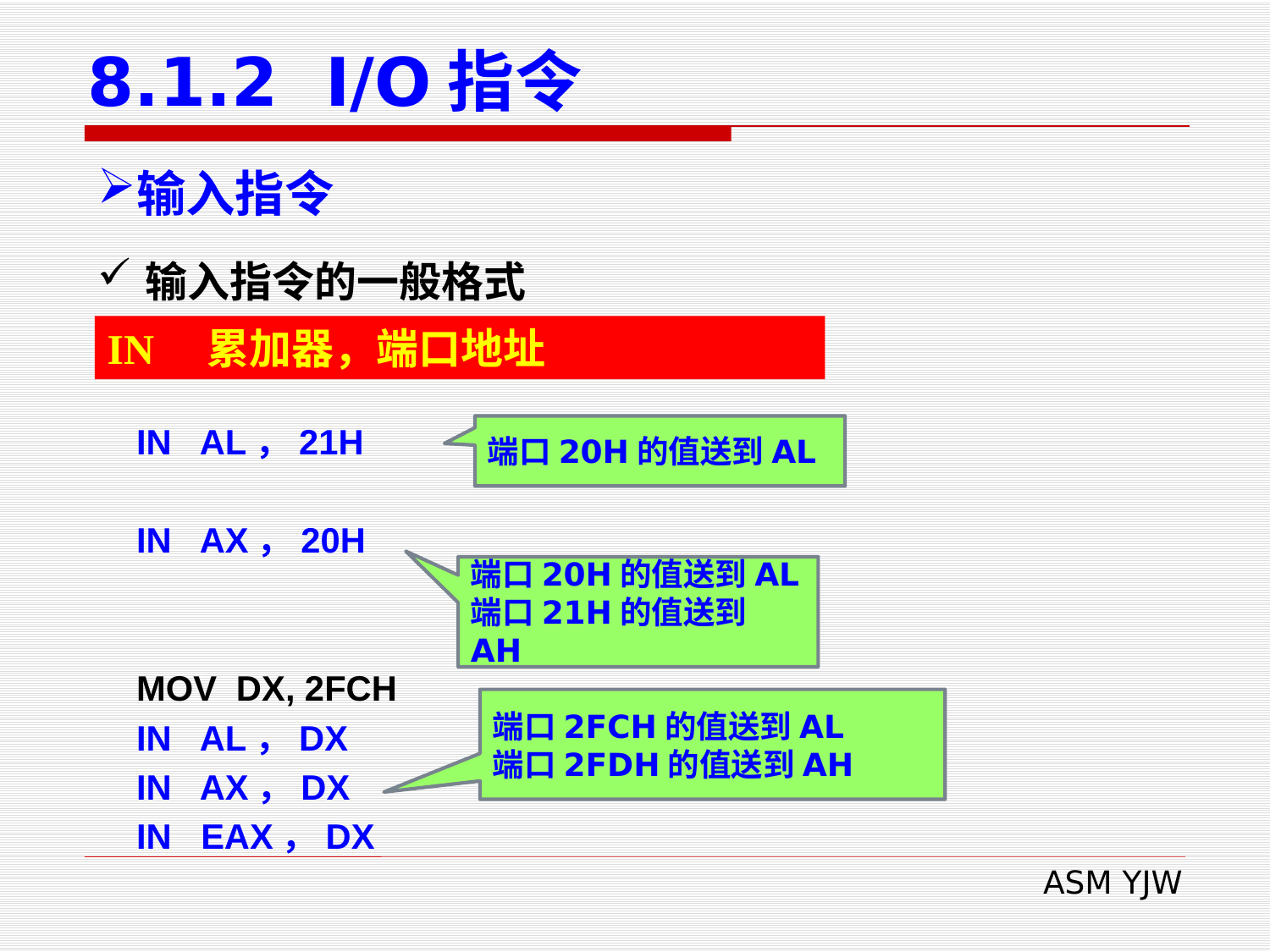

# 8.1.2  I/O指令
输入指令
输入指令的一般格式
IN    累加器，端口地址
    IN   AL，21H

    IN   AX，20H

    MOV  DX, 2FCH
    IN   AL，DX
    IN   AX，DX
    IN   EAX，DX
端口20H的值送到AL
端口20H的值送到AL
端口21H的值送到AH
端口2FCH的值送到AL
端口2FDH的值送到AH